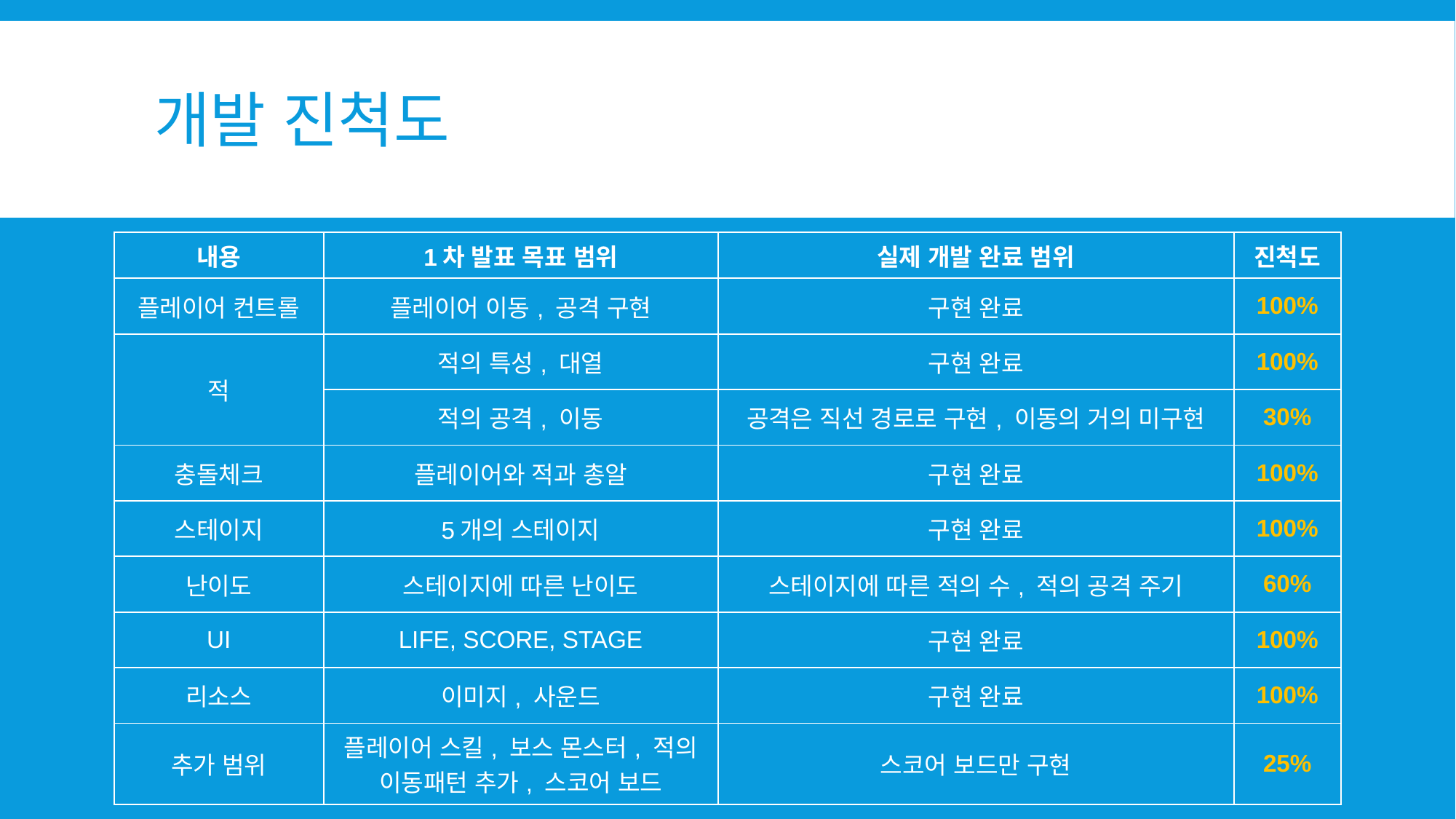

# 개발 진척도
| 내용 | 1차 발표 목표 범위 | 실제 개발 완료 범위 | 진척도 |
| --- | --- | --- | --- |
| 플레이어 컨트롤 | 플레이어 이동, 공격 구현 | 구현 완료 | 100% |
| 적 | 적의 특성, 대열 | 구현 완료 | 100% |
|  | 적의 공격, 이동 | 공격은 직선 경로로 구현, 이동의 거의 미구현 | 30% |
| 충돌체크 | 플레이어와 적과 총알 | 구현 완료 | 100% |
| 스테이지 | 5개의 스테이지 | 구현 완료 | 100% |
| 난이도 | 스테이지에 따른 난이도 | 스테이지에 따른 적의 수, 적의 공격 주기 | 60% |
| UI | LIFE, SCORE, STAGE | 구현 완료 | 100% |
| 리소스 | 이미지, 사운드 | 구현 완료 | 100% |
| 추가 범위 | 플레이어 스킬, 보스 몬스터, 적의 이동패턴 추가, 스코어 보드 | 스코어 보드만 구현 | 25% |